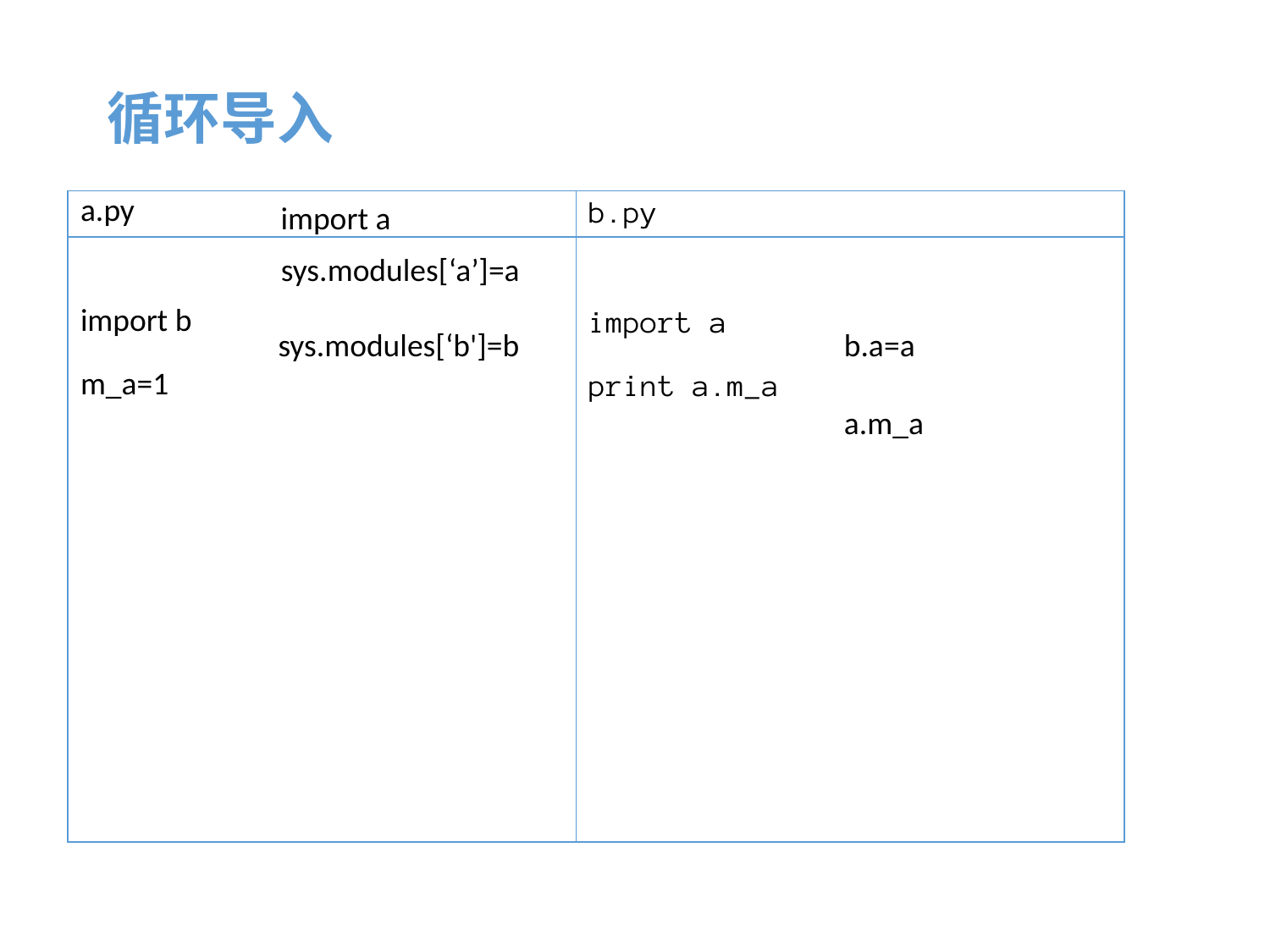

循环导入
| a.py | b.py |
| --- | --- |
| import b m\_a=1 | import a print a.m\_a |
import a
sys.modules[‘a’]=a
sys.modules[‘b']=b
b.a=a
a.m_a